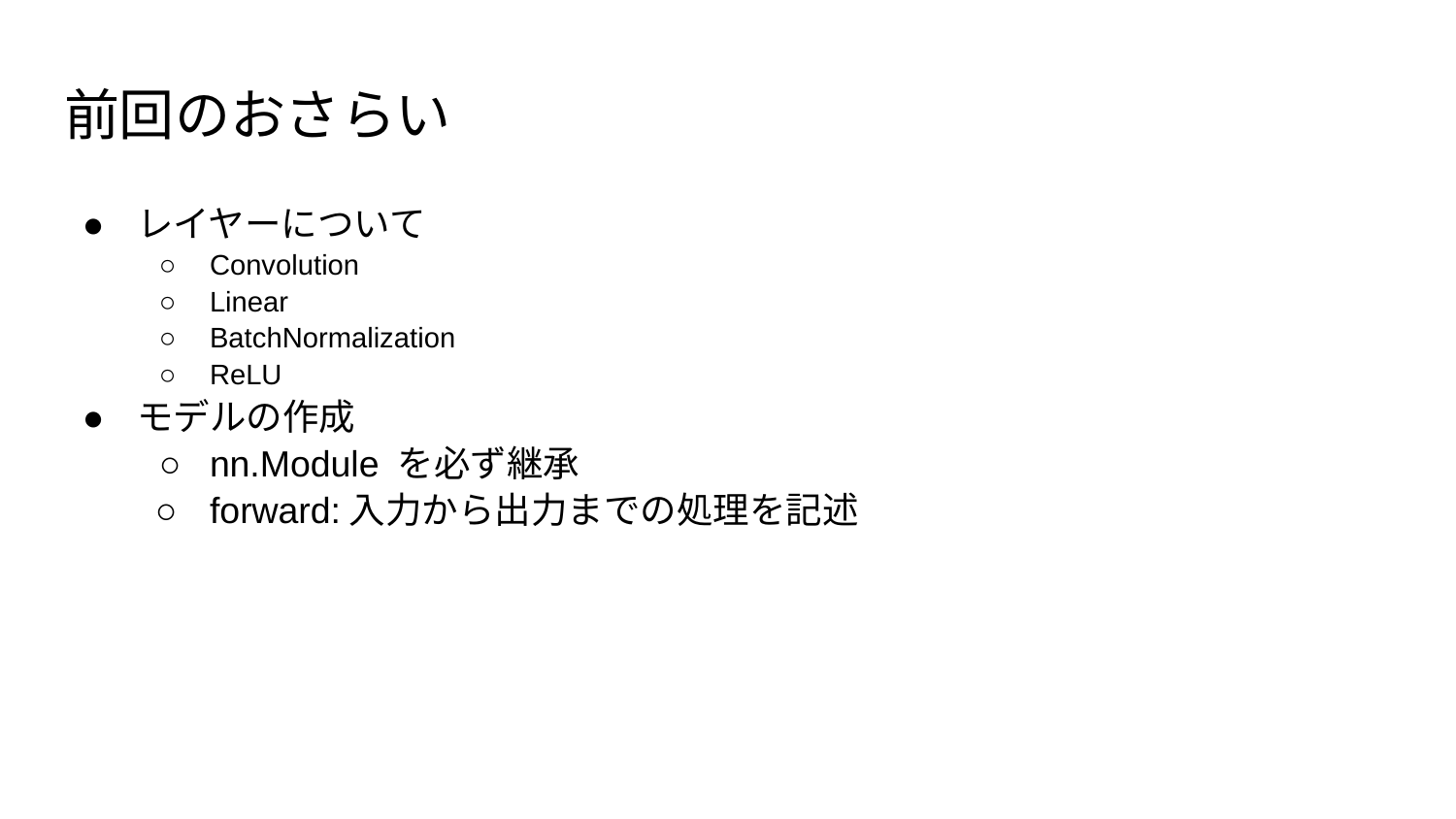

# 前回のおさらい
レイヤーについて
Convolution
Linear
BatchNormalization
ReLU
モデルの作成
nn.Module を必ず継承
forward:入力から出力までの処理を記述